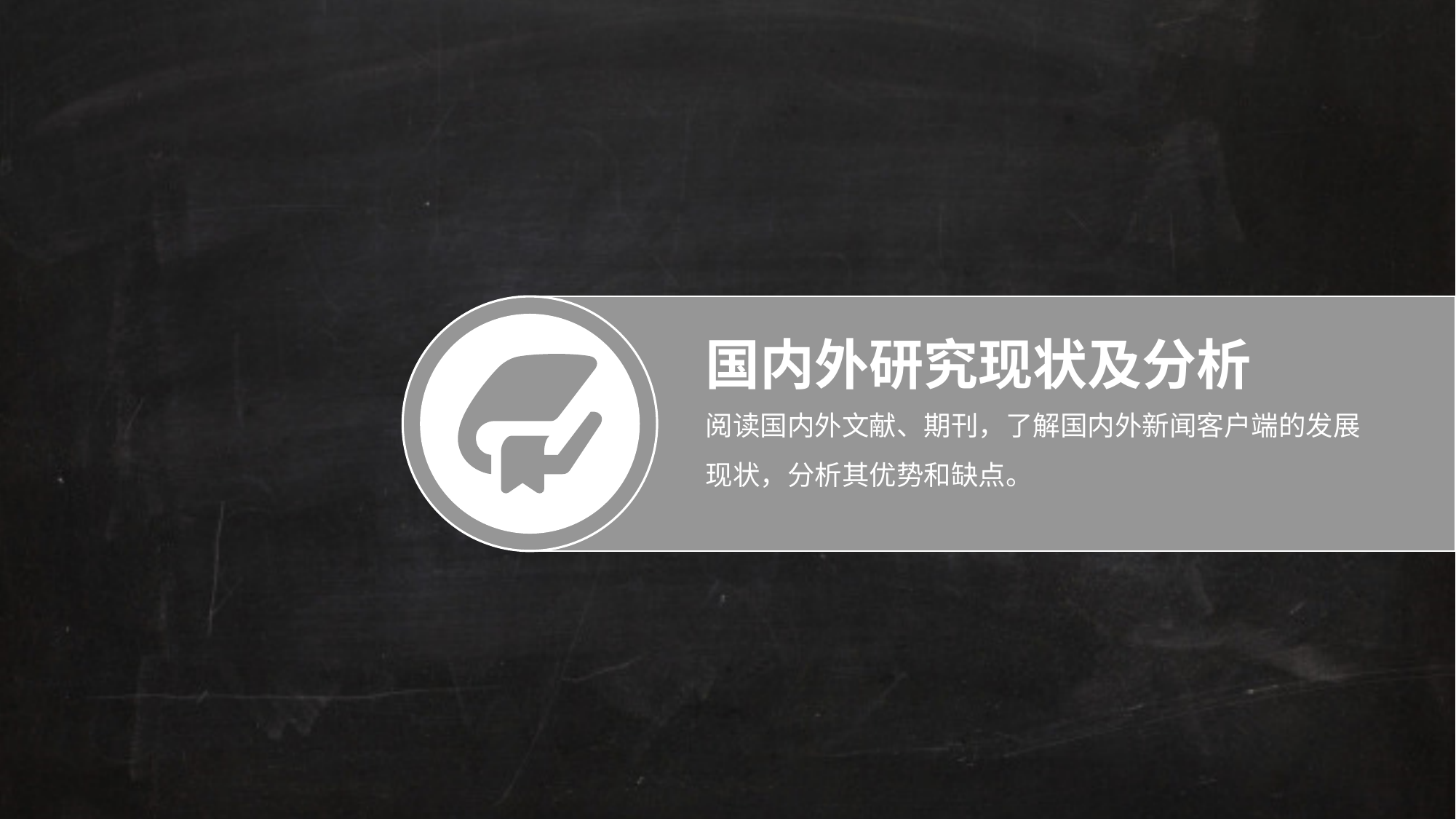

国内外研究现状及分析

阅读国内外文献、期刊，了解国内外新闻客户端的发展现状，分析其优势和缺点。